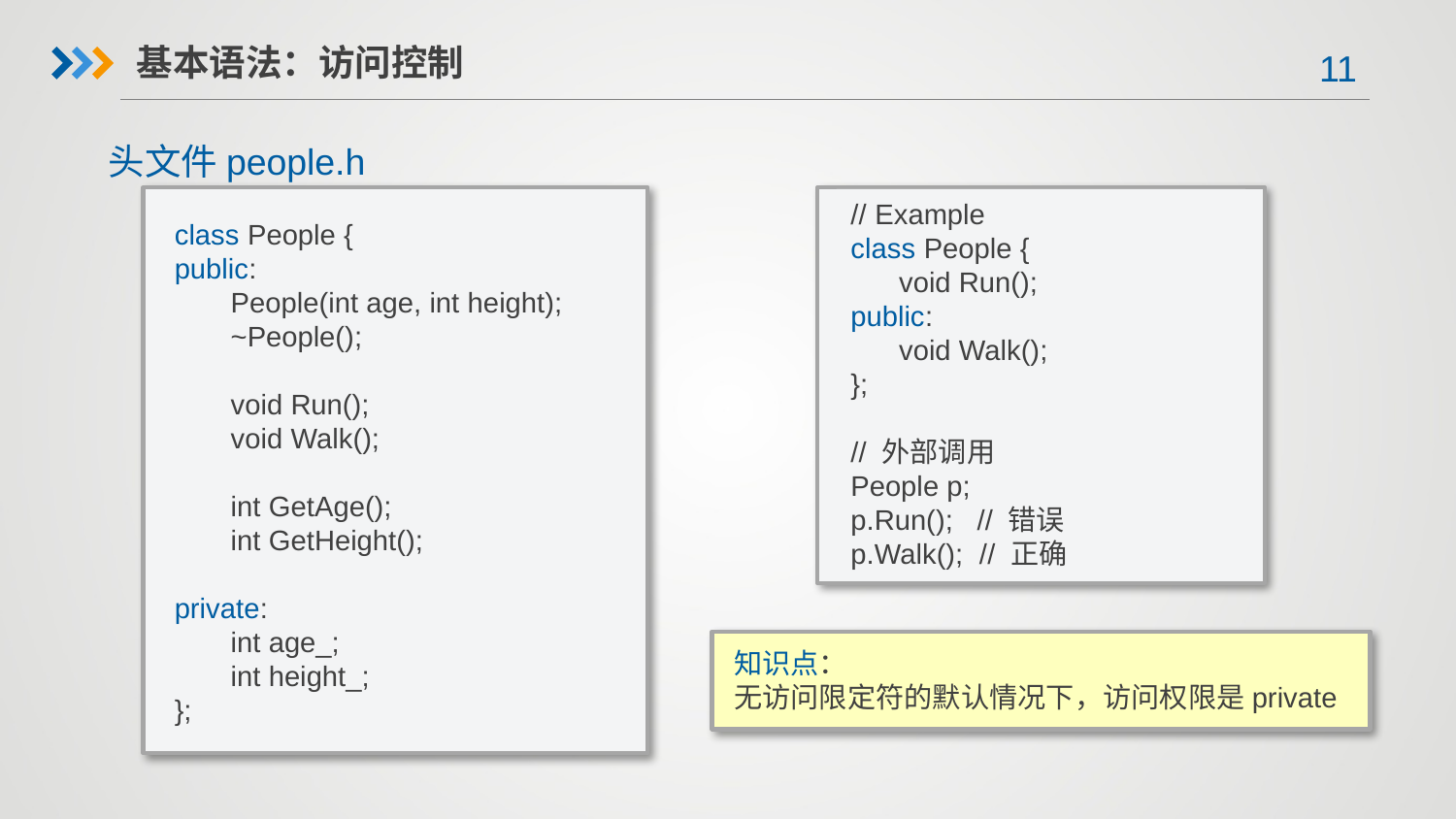

基本语法：访问控制
头文件people.h

class People {
public:
       People(int age, int height);
       ~People();

       void Run();
       void Walk();

       int GetAge();
       int GetHeight();

private:
       int age_;
       int height_;
};

// Example
class People {
      void Run();
public:
      void Walk();
};

// 外部调用
People p;
p.Run();   // 错误
p.Walk();  // 正确

知识点：
无访问限定符的默认情况下，访问权限是private